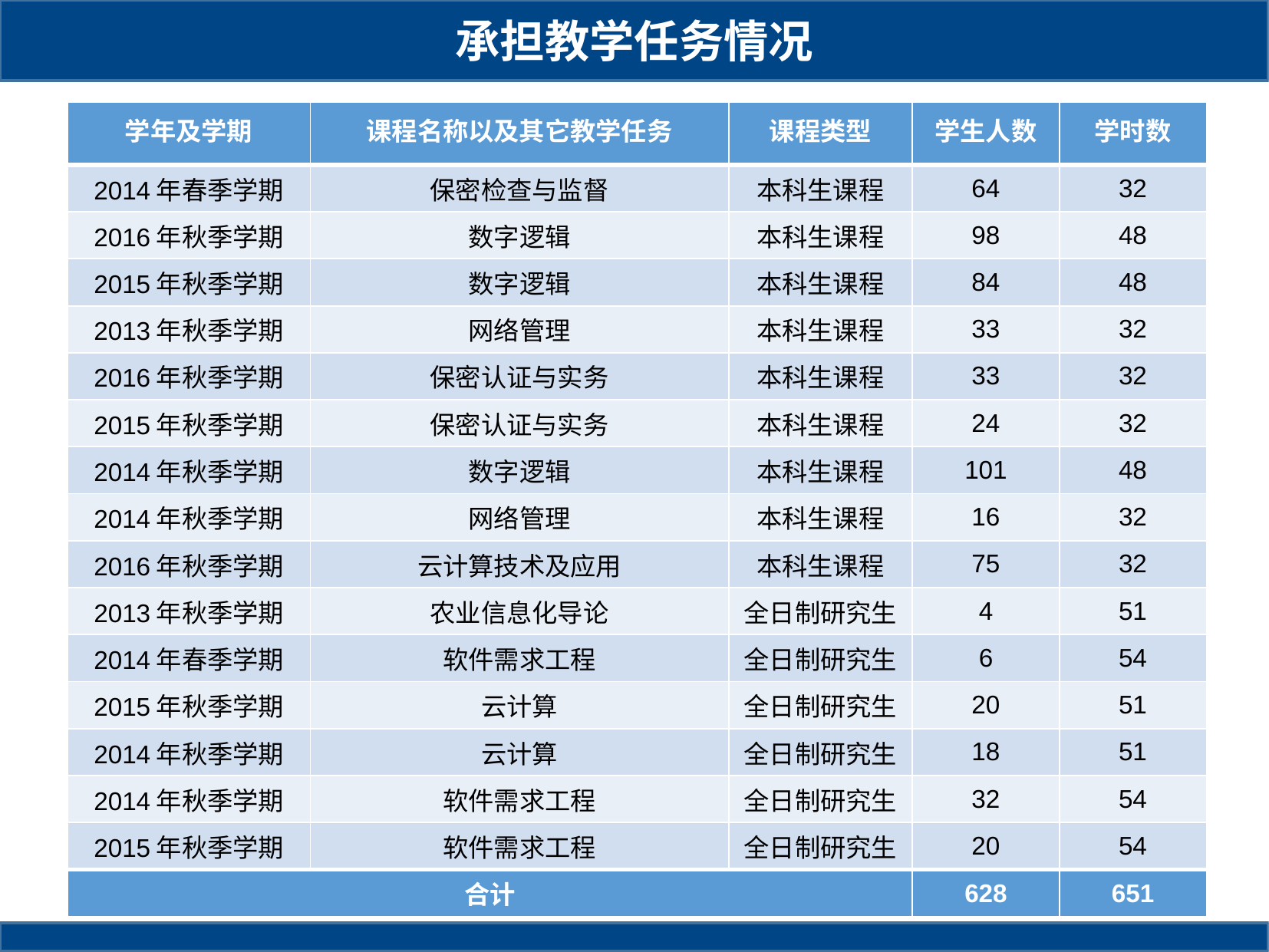

# 承担教学任务情况
| 学年及学期 | 课程名称以及其它教学任务 | 课程类型 | 学生人数 | 学时数 |
| --- | --- | --- | --- | --- |
| 2014年春季学期 | 保密检查与监督 | 本科生课程 | 64 | 32 |
| 2016年秋季学期 | 数字逻辑 | 本科生课程 | 98 | 48 |
| 2015年秋季学期 | 数字逻辑 | 本科生课程 | 84 | 48 |
| 2013年秋季学期 | 网络管理 | 本科生课程 | 33 | 32 |
| 2016年秋季学期 | 保密认证与实务 | 本科生课程 | 33 | 32 |
| 2015年秋季学期 | 保密认证与实务 | 本科生课程 | 24 | 32 |
| 2014年秋季学期 | 数字逻辑 | 本科生课程 | 101 | 48 |
| 2014年秋季学期 | 网络管理 | 本科生课程 | 16 | 32 |
| 2016年秋季学期 | 云计算技术及应用 | 本科生课程 | 75 | 32 |
| 2013年秋季学期 | 农业信息化导论 | 全日制研究生 | 4 | 51 |
| 2014年春季学期 | 软件需求工程 | 全日制研究生 | 6 | 54 |
| 2015年秋季学期 | 云计算 | 全日制研究生 | 20 | 51 |
| 2014年秋季学期 | 云计算 | 全日制研究生 | 18 | 51 |
| 2014年秋季学期 | 软件需求工程 | 全日制研究生 | 32 | 54 |
| 2015年秋季学期 | 软件需求工程 | 全日制研究生 | 20 | 54 |
| 合计 |  |  | 628 | 651 |